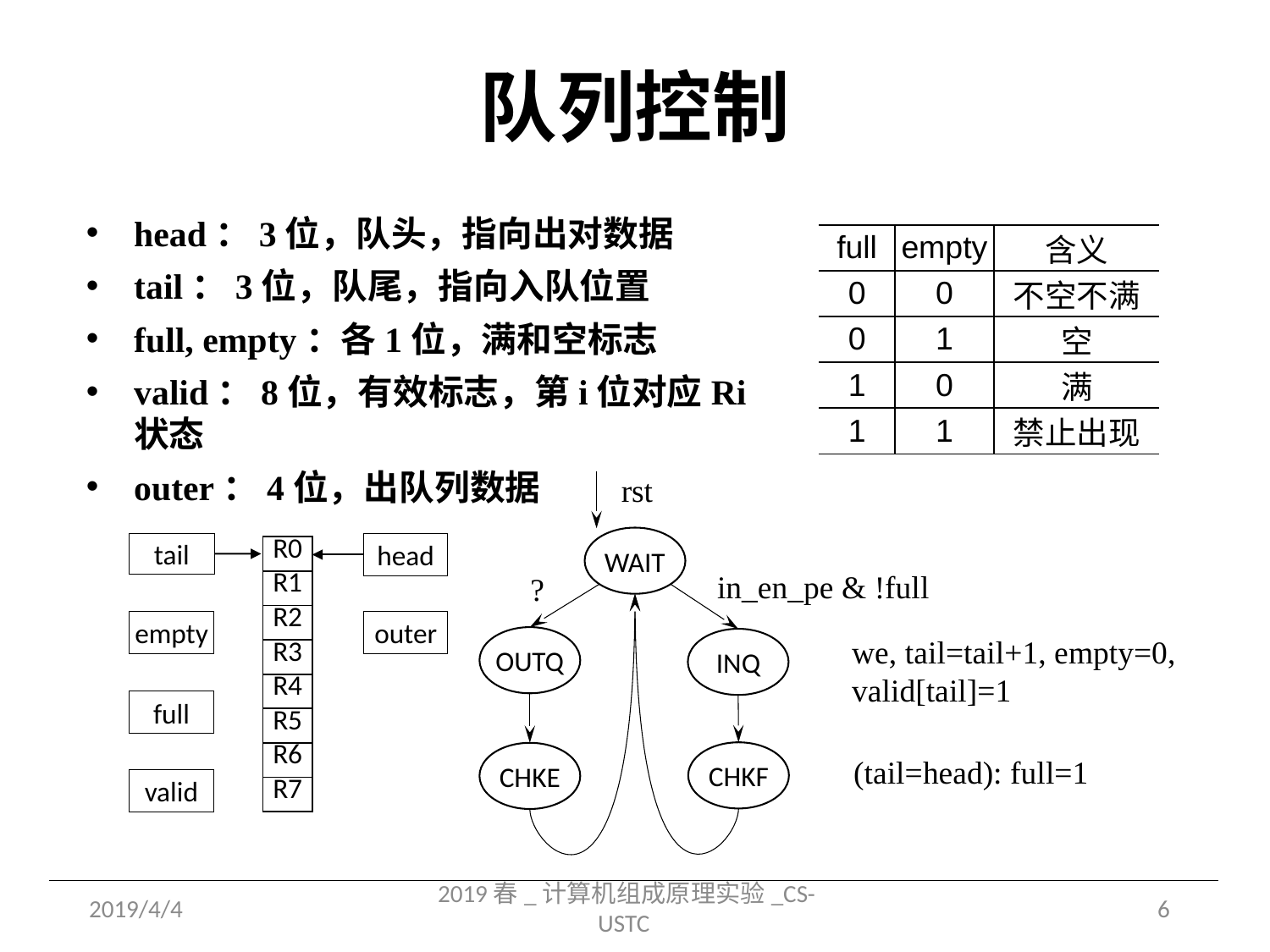

# 队列控制
head：3位，队头，指向出对数据
tail：3位，队尾，指向入队位置
full, empty：各1位，满和空标志
valid：8位，有效标志，第i位对应Ri状态
outer：4位，出队列数据
| full | empty | 含义 |
| --- | --- | --- |
| 0 | 0 | 不空不满 |
| 0 | 1 | 空 |
| 1 | 0 | 满 |
| 1 | 1 | 禁止出现 |
rst
WAIT
head
tail
| R0 |
| --- |
| R1 |
| R2 |
| R3 |
| R4 |
| R5 |
| R6 |
| R7 |
in_en_pe & !full
?
empty
outer
we, tail=tail+1, empty=0,
valid[tail]=1
OUTQ
INQ
full
CHKF
CHKE
(tail=head): full=1
valid
2019/4/4
2019春_计算机组成原理实验_CS-USTC
6